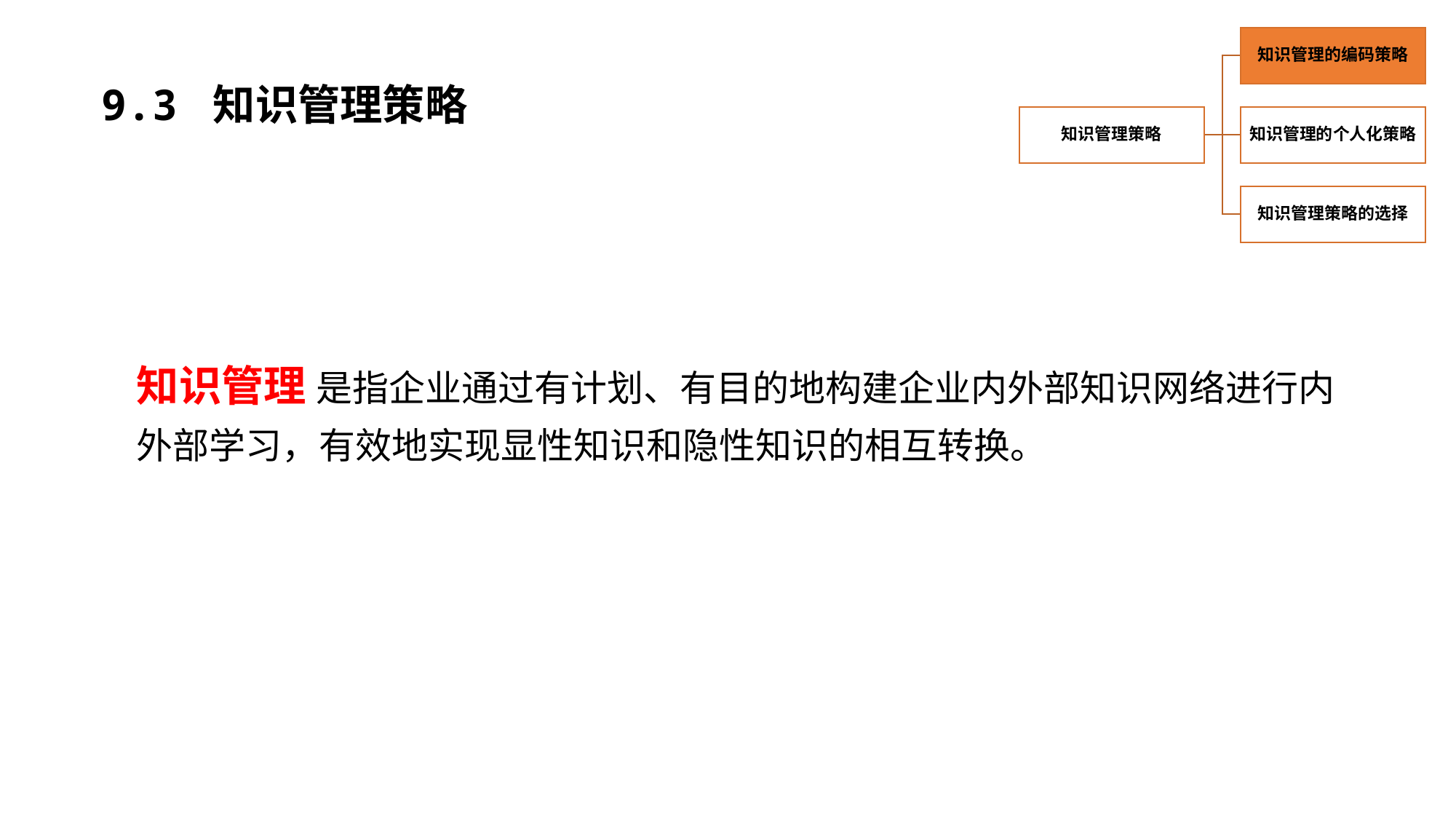

知识管理策略
知识管理的编码策略
知识管理的个人化策略
知识管理策略的选择
9.3 知识管理策略
知识管理 是指企业通过有计划、有目的地构建企业内外部知识网络进行内外部学习，有效地实现显性知识和隐性知识的相互转换。